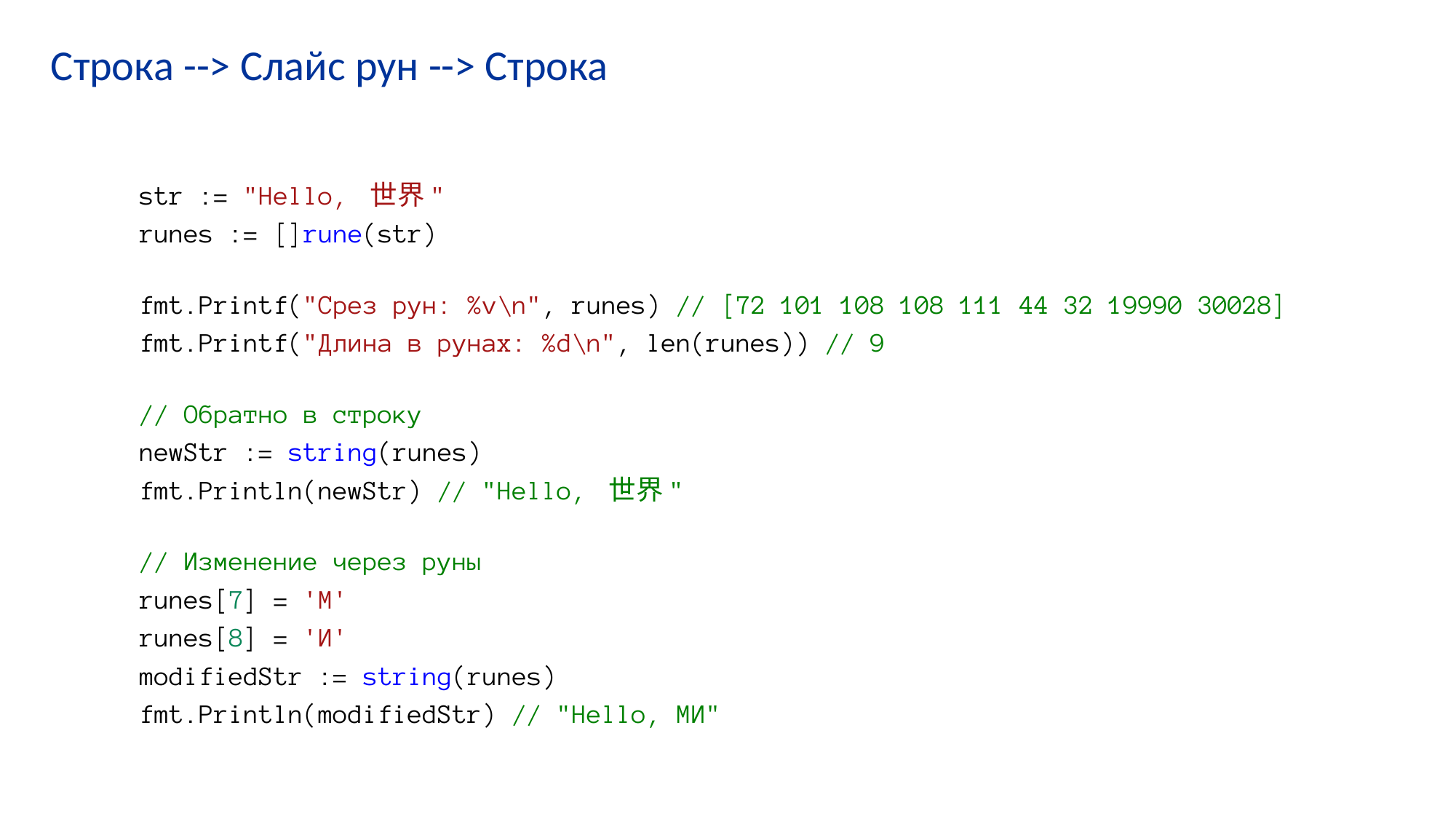

# Строка --> Слайс рун --> Строка
str := "Hello, 世界"
runes := []rune(str)
fmt.Printf("Срез рун: %v\n", runes) // [72 101 108 108 111 44 32 19990 30028]
fmt.Printf("Длина в рунах: %d\n", len(runes)) // 9
// Обратно в строку
newStr := string(runes)
fmt.Println(newStr) // "Hello, 世界"
// Изменение через руны
runes[7] = 'М'
runes[8] = 'И'
modifiedStr := string(runes)
fmt.Println(modifiedStr) // "Hello, МИ"